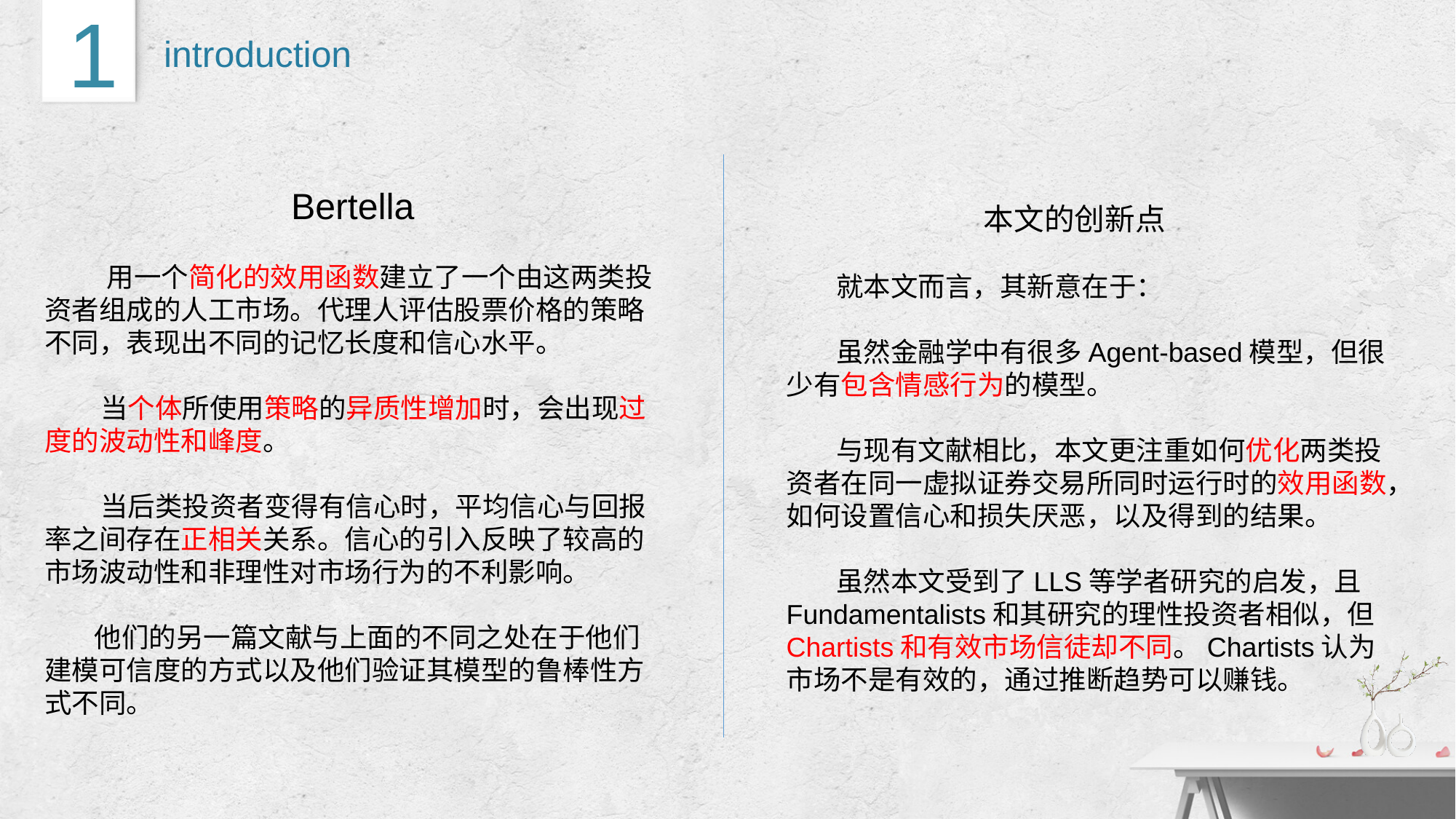

1
introduction
Bertella

         用一个简化的效用函数建立了一个由这两类投资者组成的人工市场。代理人评估股票价格的策略不同，表现出不同的记忆长度和信心水平。

        当个体所使用策略的异质性增加时，会出现过度的波动性和峰度。

        当后类投资者变得有信心时，平均信心与回报率之间存在正相关关系。信心的引入反映了较高的市场波动性和非理性对市场行为的不利影响。

       他们的另一篇文献与上面的不同之处在于他们建模可信度的方式以及他们验证其模型的鲁棒性方式不同。
本文的创新点

       就本文而言，其新意在于：

       虽然金融学中有很多Agent-based模型，但很少有包含情感行为的模型。

       与现有文献相比，本文更注重如何优化两类投资者在同一虚拟证券交易所同时运行时的效用函数，如何设置信心和损失厌恶，以及得到的结果。

       虽然本文受到了LLS等学者研究的启发，且Fundamentalists和其研究的理性投资者相似，但Chartists和有效市场信徒却不同。Chartists认为市场不是有效的，通过推断趋势可以赚钱。